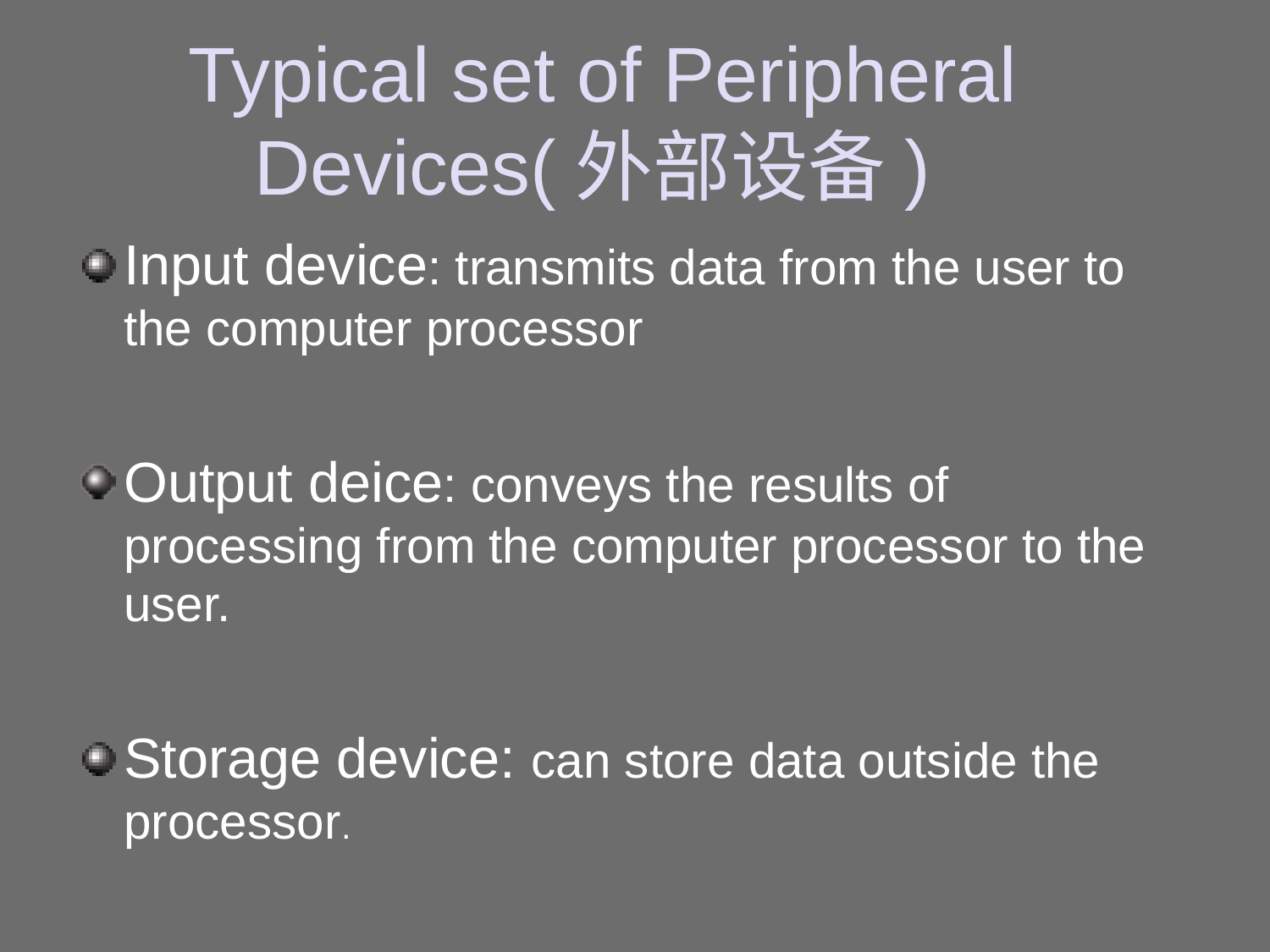

# Typical set of Peripheral Devices(外部设备)
Input device: transmits data from the user to the computer processor

Output deice: conveys the results of processing from the computer processor to the user.

Storage device: can store data outside the processor.